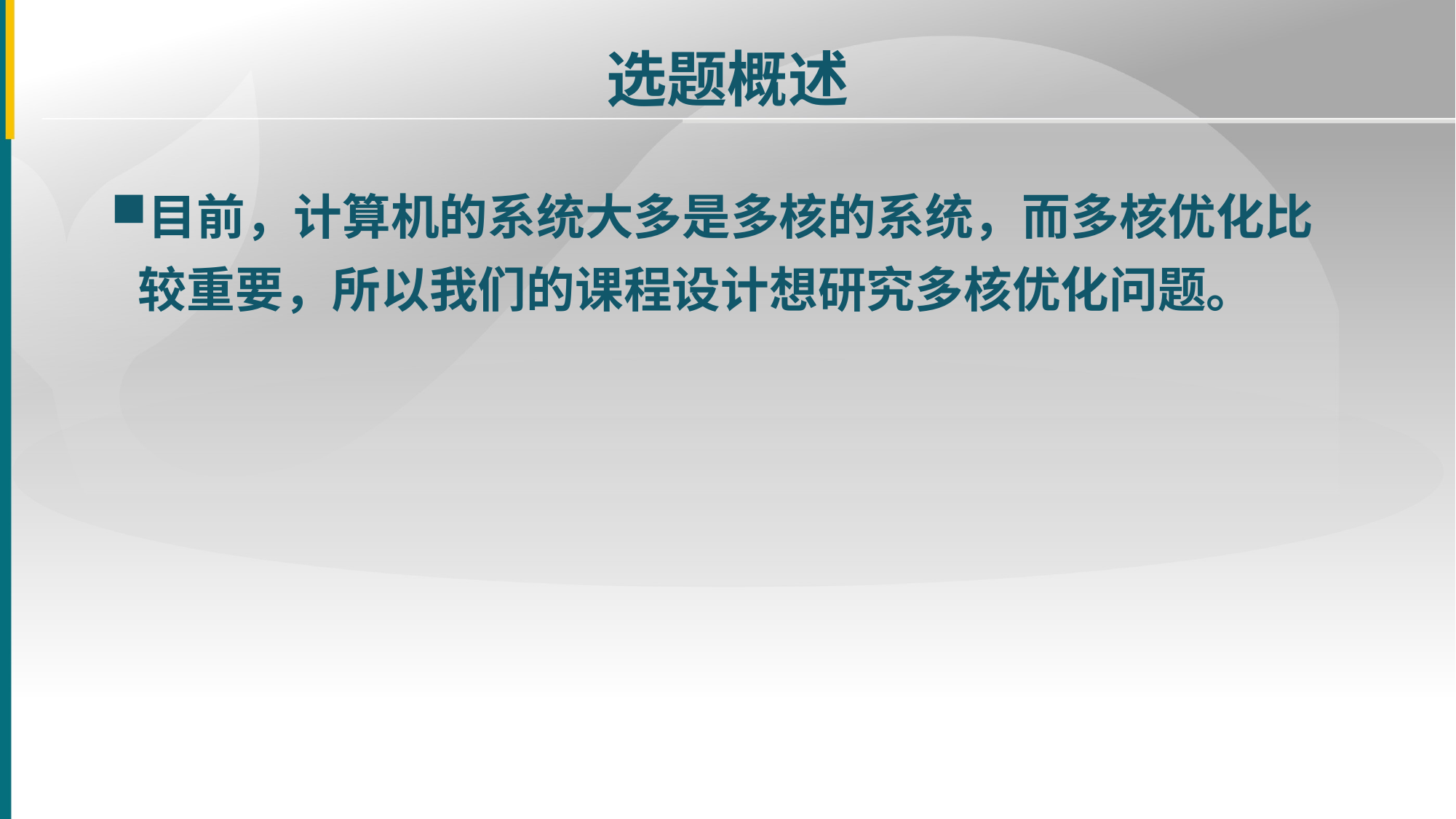

# 选题概述
目前，计算机的系统大多是多核的系统，而多核优化比较重要，所以我们的课程设计想研究多核优化问题。